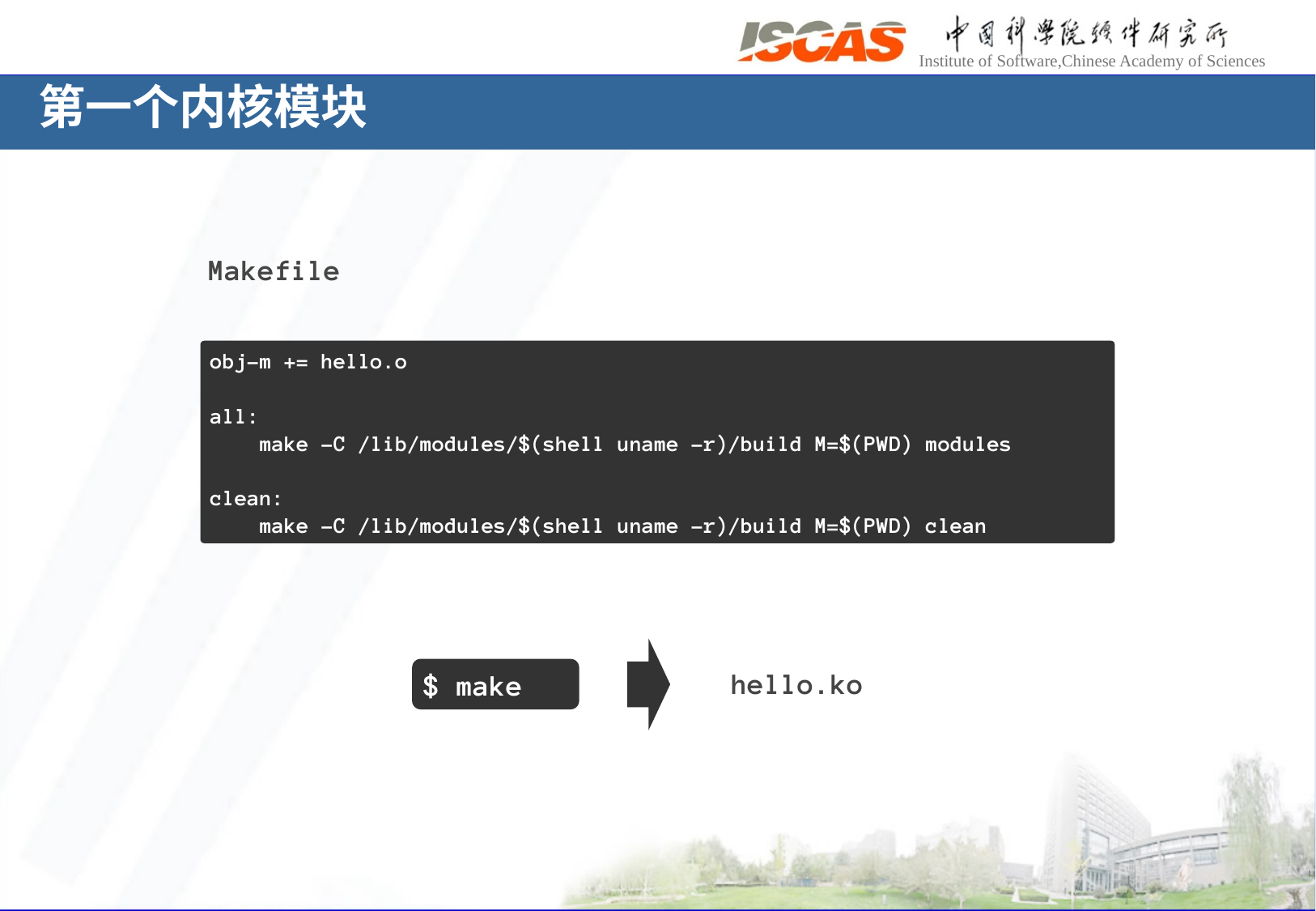

# 第一个内核模块
Makefile
obj-m += hello.o

all:
    make -C /lib/modules/$(shell uname -r)/build M=$(PWD) modules

clean:
    make -C /lib/modules/$(shell uname -r)/build M=$(PWD) clean

hello.ko
$ make